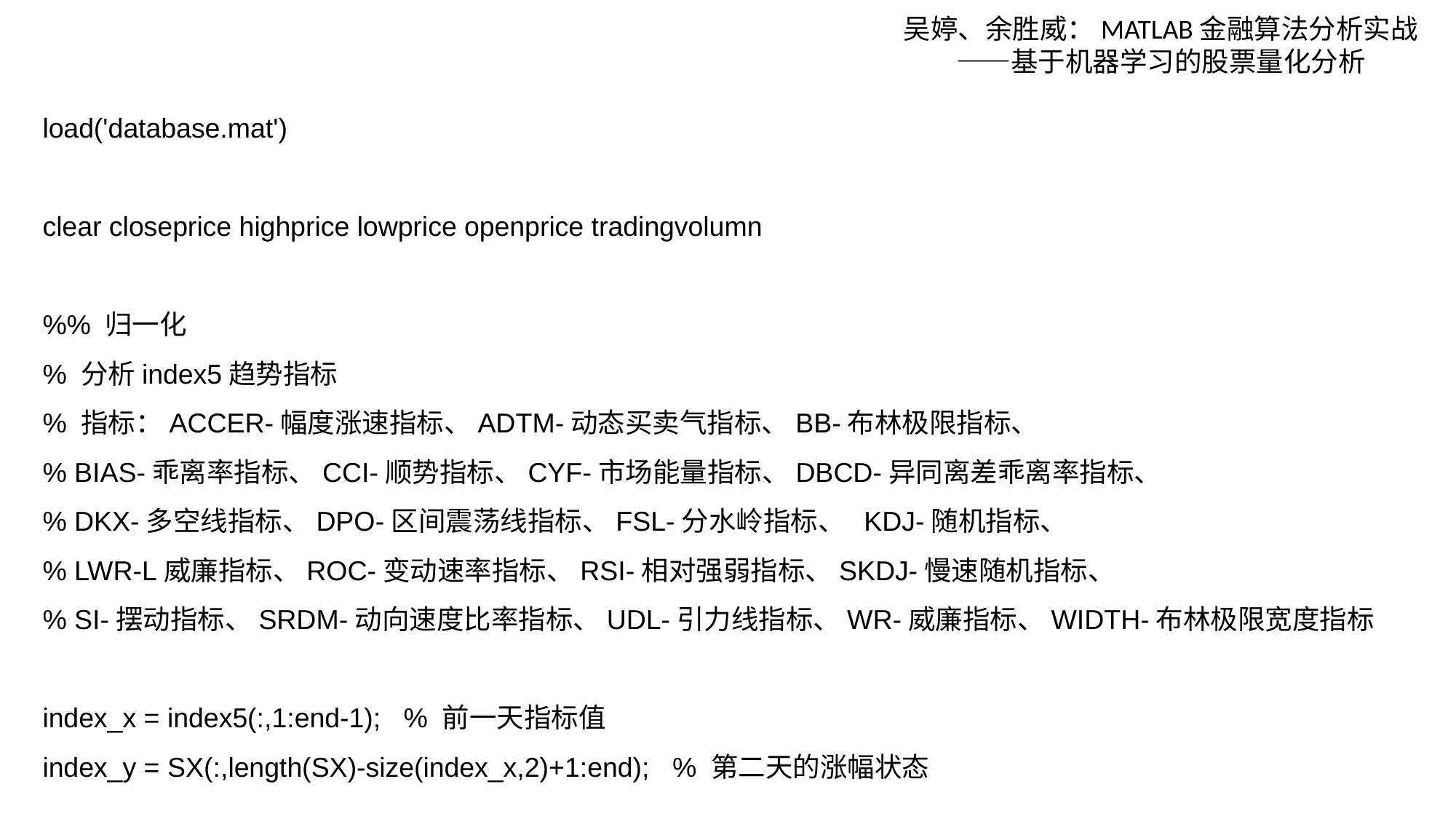

吴婷、余胜威：MATLAB金融算法分析实战——基于机器学习的股票量化分析
load('database.mat')

clear closeprice highprice lowprice openprice tradingvolumn

%% 归一化
% 分析index5趋势指标
% 指标：ACCER-幅度涨速指标、ADTM-动态买卖气指标、BB-布林极限指标、
% BIAS-乖离率指标、CCI-顺势指标、CYF-市场能量指标、DBCD-异同离差乖离率指标、
% DKX-多空线指标、DPO-区间震荡线指标、FSL-分水岭指标、  KDJ-随机指标、
% LWR-L威廉指标、ROC-变动速率指标、RSI-相对强弱指标、SKDJ-慢速随机指标、
% SI-摆动指标、SRDM-动向速度比率指标、UDL-引力线指标、WR-威廉指标、WIDTH-布林极限宽度指标

index_x = index5(:,1:end-1);   % 前一天指标值
index_y = SX(:,length(SX)-size(index_x,2)+1:end);   % 第二天的涨幅状态